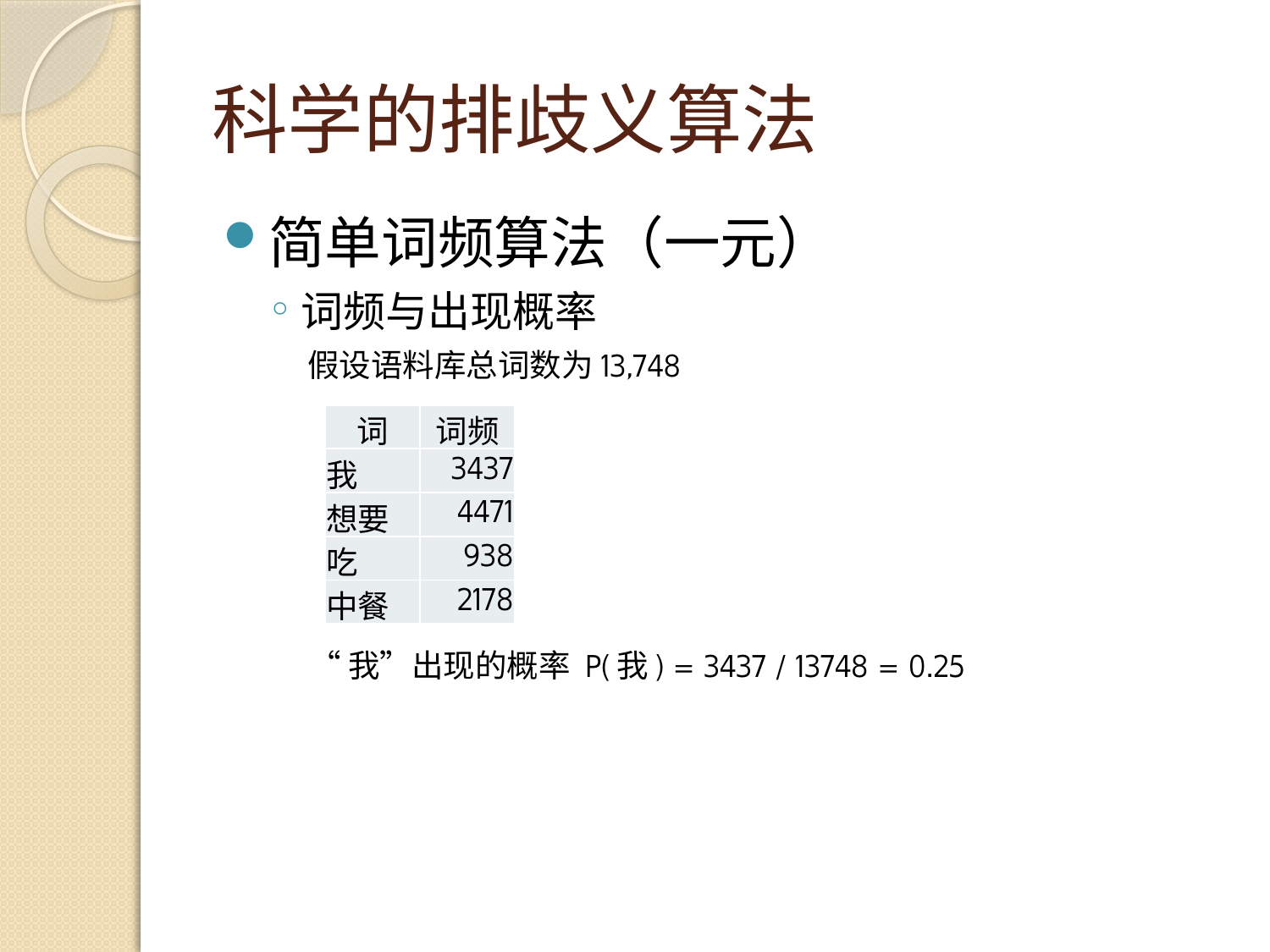

# 科学的排歧义算法
简单词频算法（一元）
词频与出现概率

假设语料库总词数为13,748
| 词 | 词频 |
| --- | --- |
| 我 | 3437 |
| 想要 | 4471 |
| 吃 | 938 |
| 中餐 | 2178 |
“我”出现的概率 P(我) = 3437 / 13748 = 0.25